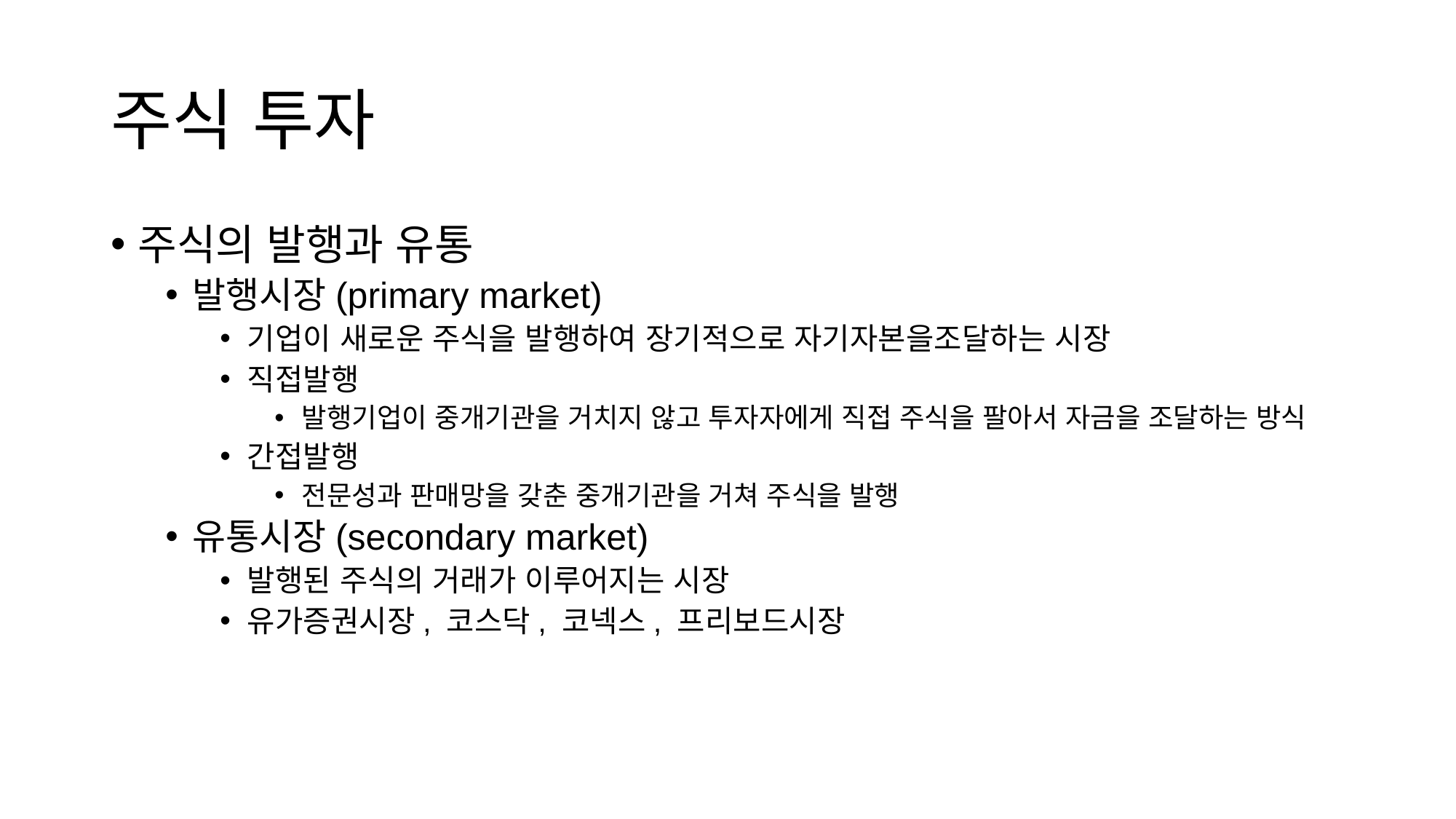

# 주식 투자
주식의 발행과 유통
발행시장(primary market)
기업이 새로운 주식을 발행하여 장기적으로 자기자본을조달하는 시장
직접발행
발행기업이 중개기관을 거치지 않고 투자자에게 직접 주식을 팔아서 자금을 조달하는 방식
간접발행
전문성과 판매망을 갖춘 중개기관을 거쳐 주식을 발행
유통시장(secondary market)
발행된 주식의 거래가 이루어지는 시장
유가증권시장, 코스닥, 코넥스, 프리보드시장